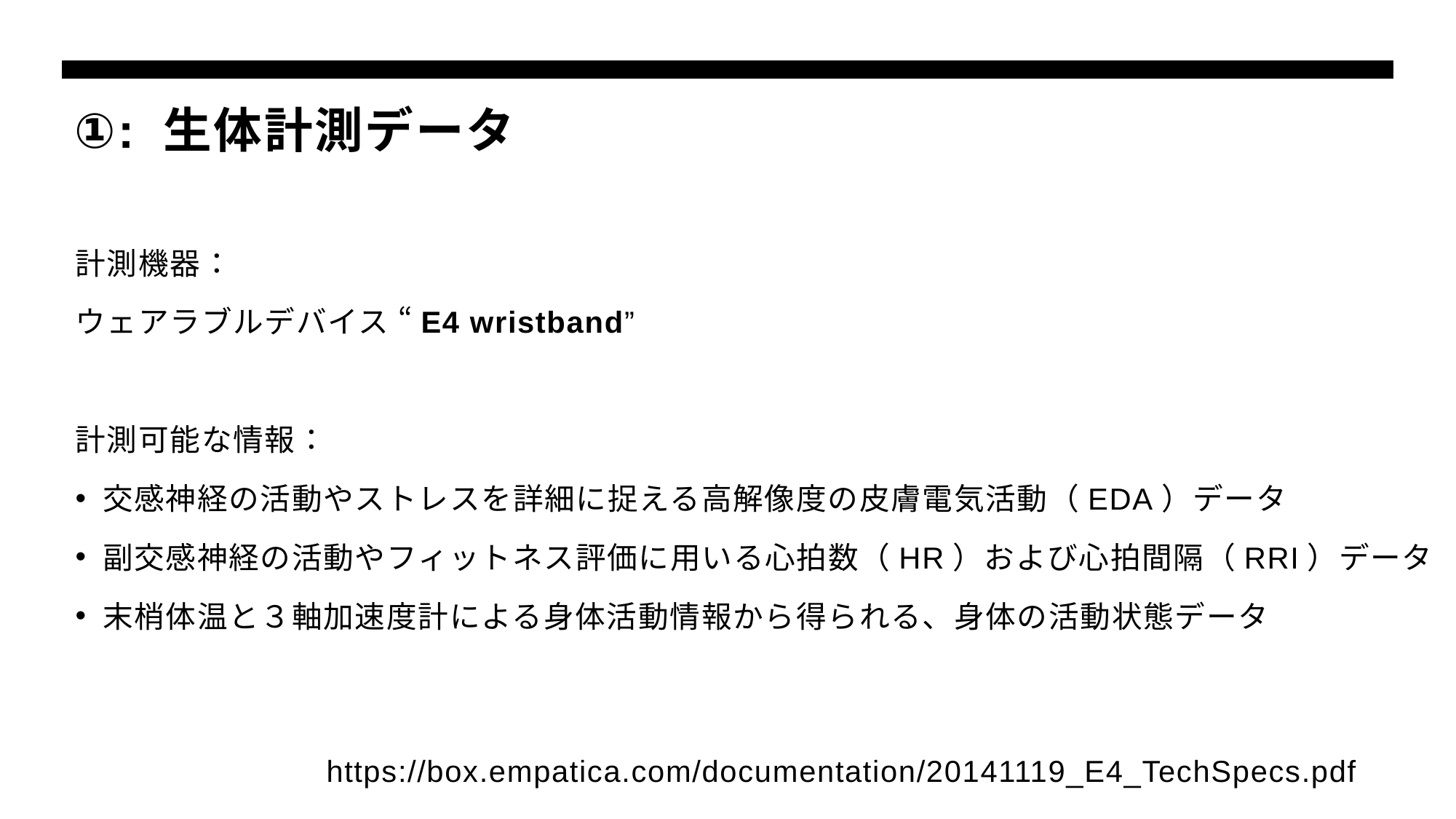

# ①: 生体計測データ
計測機器：
ウェアラブルデバイス “E4 wristband”

計測可能な情報：
交感神経の活動やストレスを詳細に捉える高解像度の皮膚電気活動（EDA）データ
副交感神経の活動やフィットネス評価に用いる心拍数（HR）および心拍間隔（RRI）データ
末梢体温と３軸加速度計による身体活動情報から得られる、身体の活動状態データ
https://box.empatica.com/documentation/20141119_E4_TechSpecs.pdf